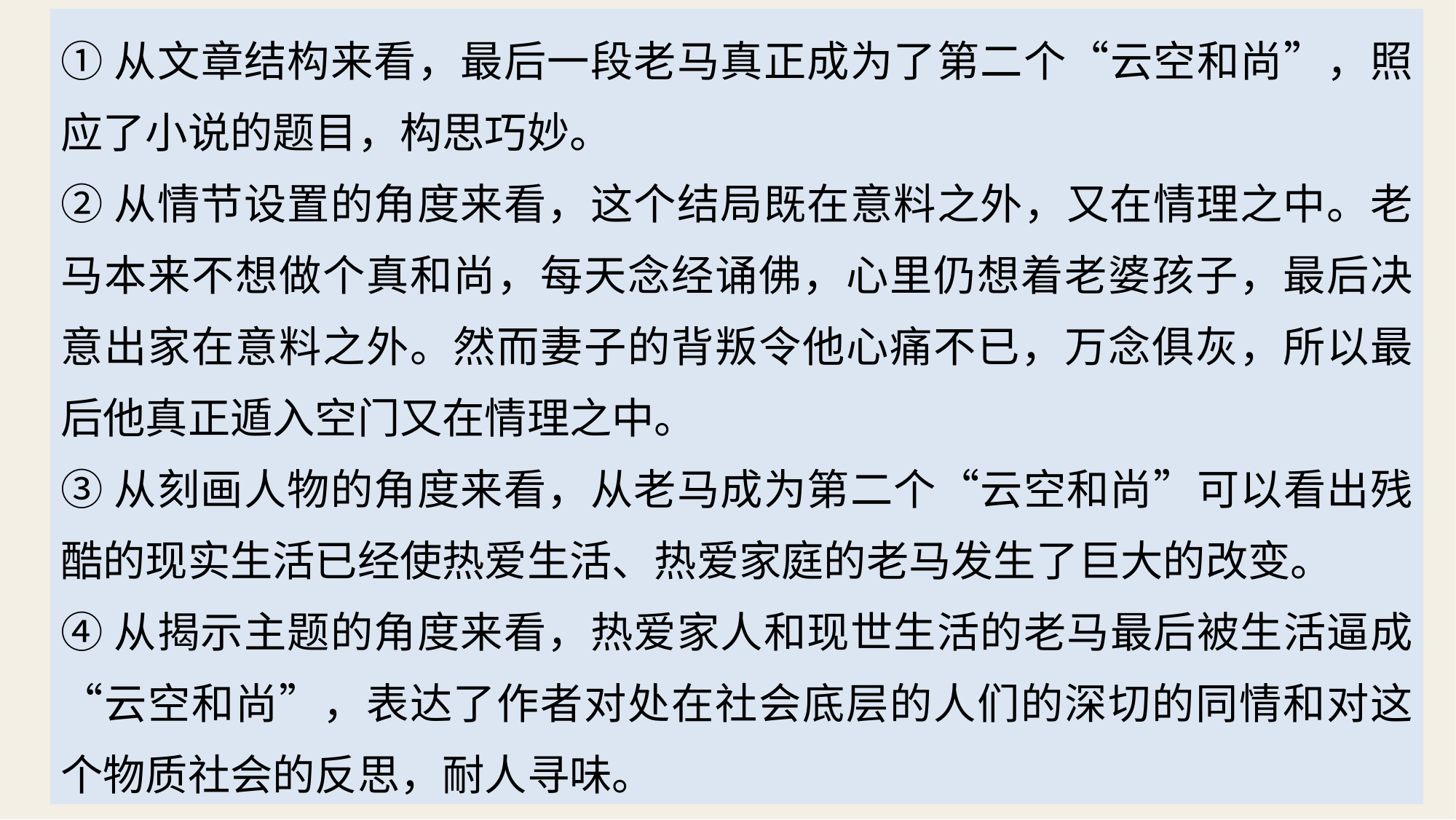

①从文章结构来看，最后一段老马真正成为了第二个“云空和尚”，照应了小说的题目，构思巧妙。
②从情节设置的角度来看，这个结局既在意料之外，又在情理之中。老马本来不想做个真和尚，每天念经诵佛，心里仍想着老婆孩子，最后决意出家在意料之外。然而妻子的背叛令他心痛不已，万念俱灰，所以最后他真正遁入空门又在情理之中。
③从刻画人物的角度来看，从老马成为第二个“云空和尚”可以看出残酷的现实生活已经使热爱生活、热爱家庭的老马发生了巨大的改变。
④从揭示主题的角度来看，热爱家人和现世生活的老马最后被生活逼成“云空和尚”，表达了作者对处在社会底层的人们的深切的同情和对这个物质社会的反思，耐人寻味。